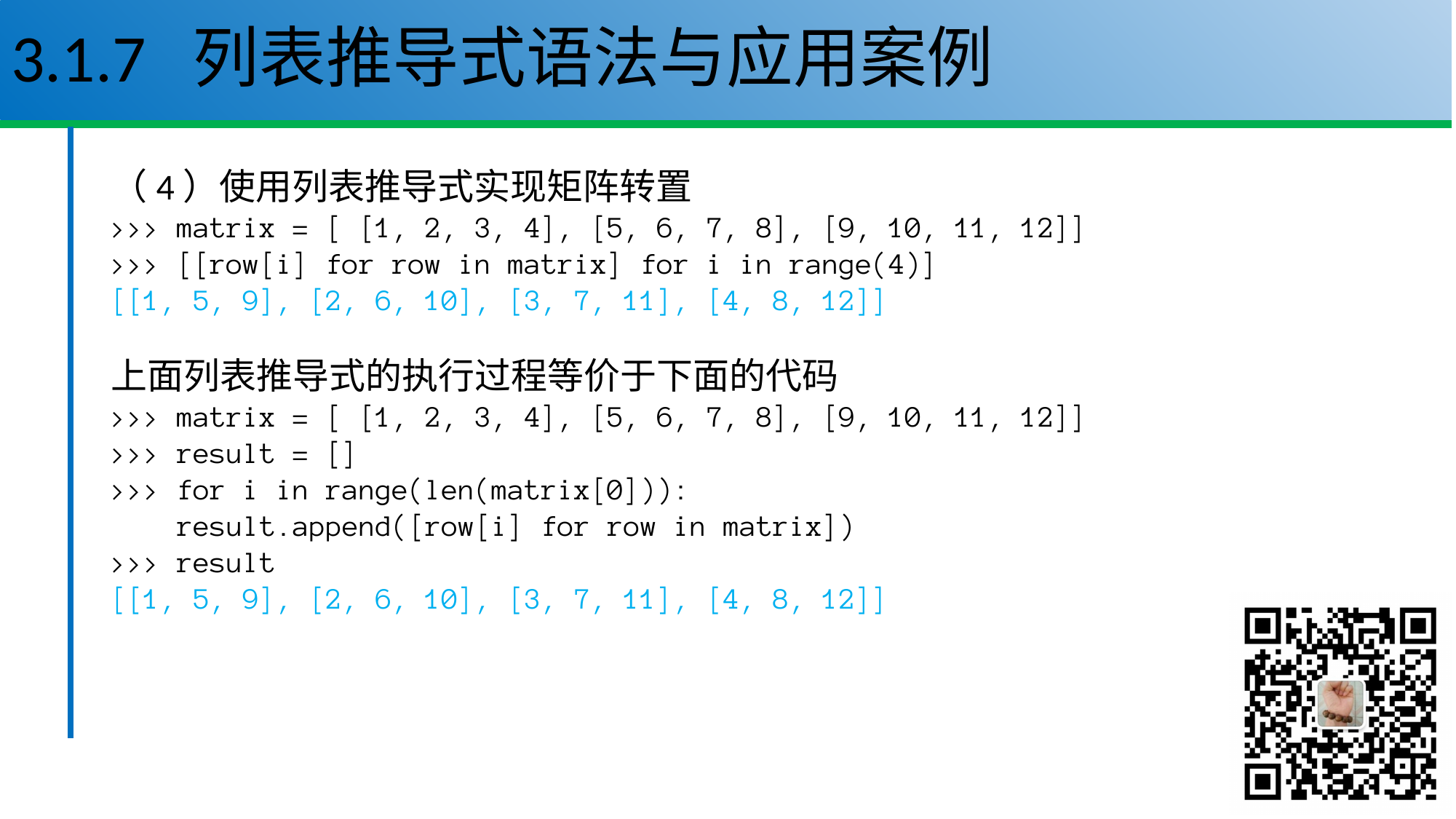

# 3.1.7  列表推导式语法与应用案例
（4）使用列表推导式实现矩阵转置
>>> matrix = [ [1, 2, 3, 4], [5, 6, 7, 8], [9, 10, 11, 12]]
>>> [[row[i] for row in matrix] for i in range(4)]
[[1, 5, 9], [2, 6, 10], [3, 7, 11], [4, 8, 12]]

上面列表推导式的执行过程等价于下面的代码
>>> matrix = [ [1, 2, 3, 4], [5, 6, 7, 8], [9, 10, 11, 12]]
>>> result = []
>>> for i in range(len(matrix[0])):
    result.append([row[i] for row in matrix])
>>> result
[[1, 5, 9], [2, 6, 10], [3, 7, 11], [4, 8, 12]]
33